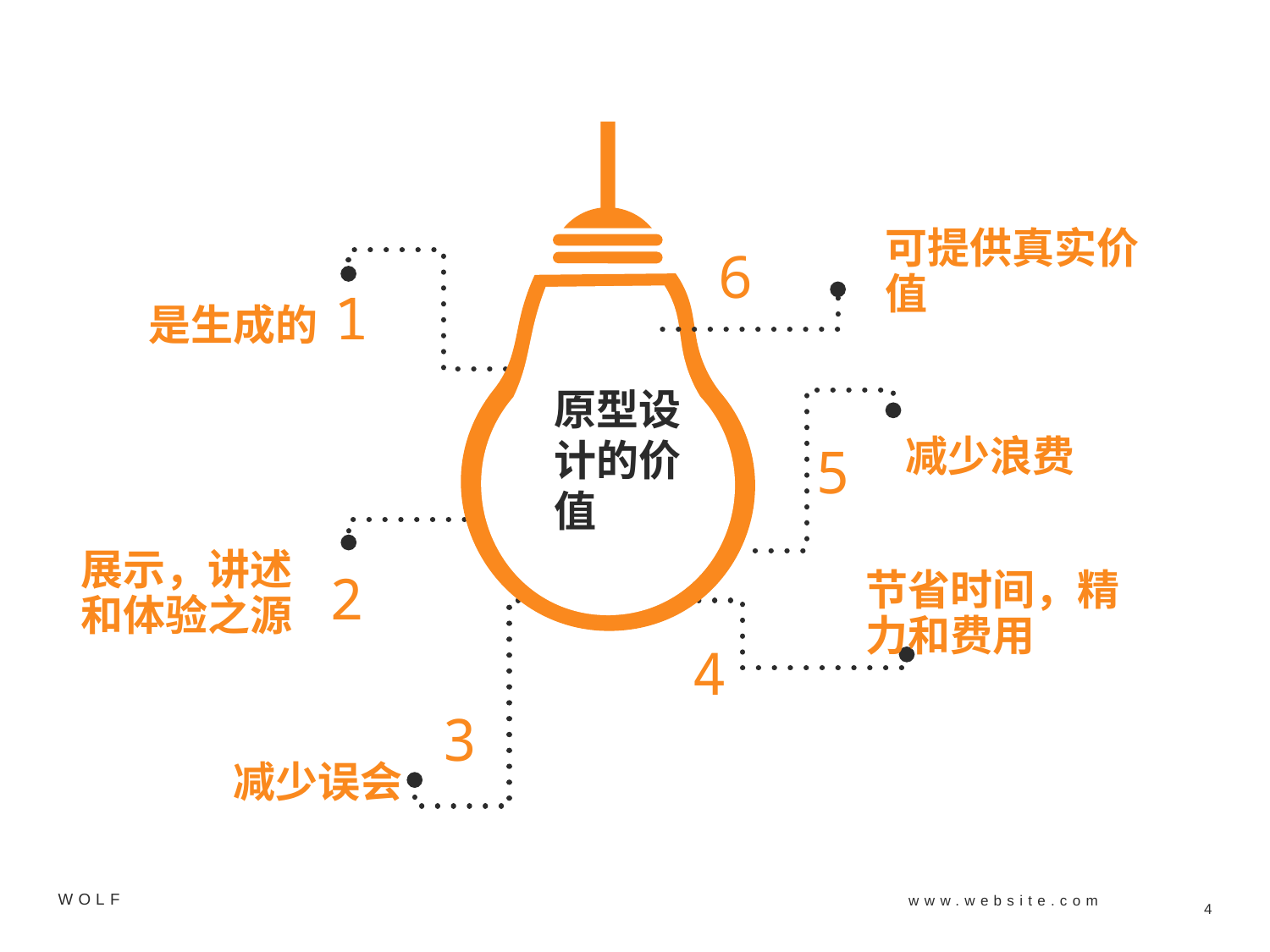

可提供真实价值
6

1

是生成的
原型设计的价值

5
减少浪费

展示，讲述和体验之源
2
节省时间，精力和费用

4
3
减少误会